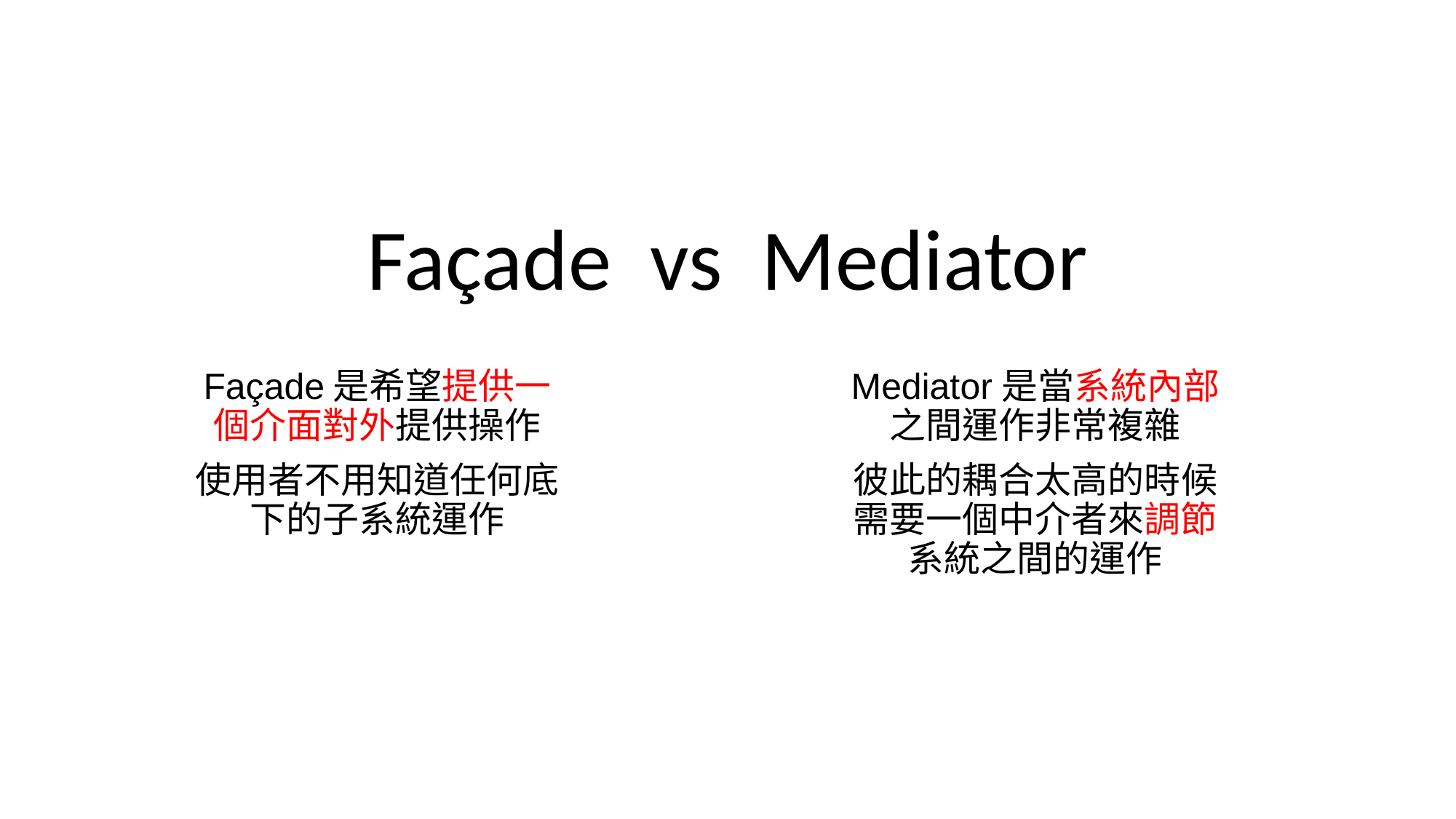

# Façade  vs  Mediator
Façade是希望提供一個介面對外提供操作
使用者不用知道任何底下的子系統運作
Mediator是當系統內部之間運作非常複雜
彼此的耦合太高的時候需要一個中介者來調節系統之間的運作